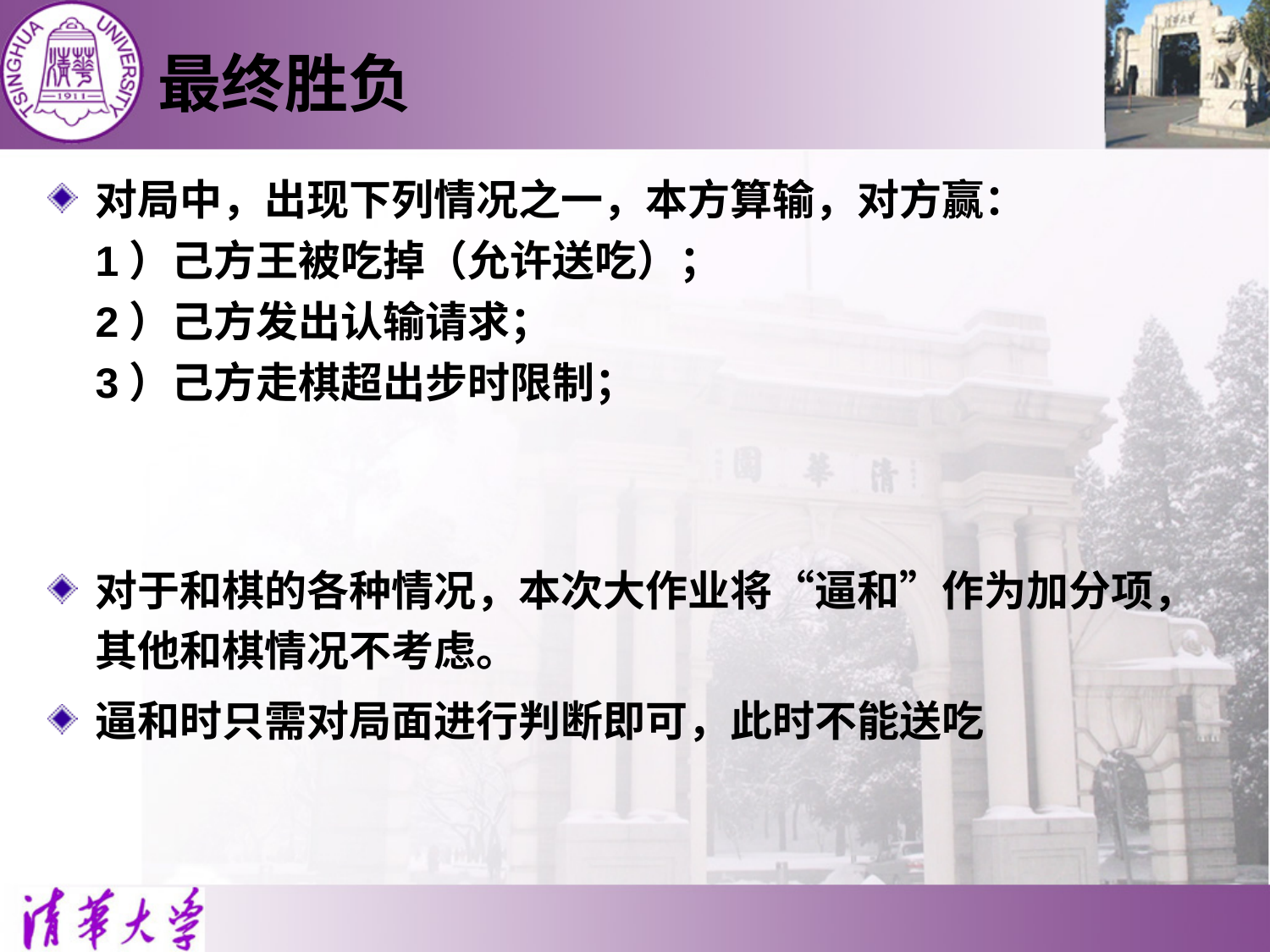

# 最终胜负
对局中，出现下列情况之一，本方算输，对方赢：
1）己方王被吃掉（允许送吃）；
2）己方发出认输请求；
3）己方走棋超出步时限制；

对于和棋的各种情况，本次大作业将“逼和”作为加分项，其他和棋情况不考虑。
逼和时只需对局面进行判断即可，此时不能送吃